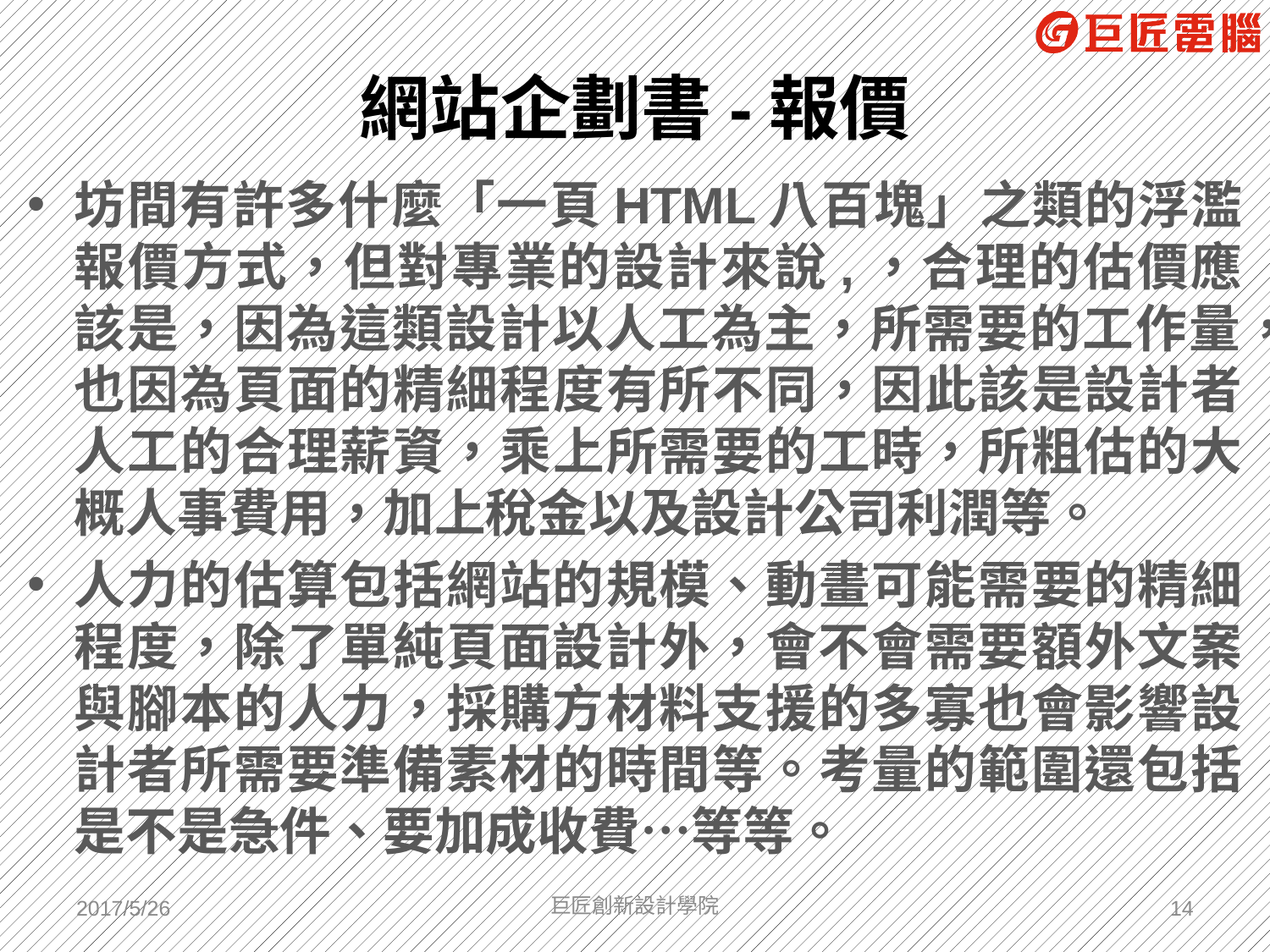

# 網站企劃書-報價
坊間有許多什麼「一頁HTML八百塊」之類的浮濫報價方式，但對專業的設計來說,，合理的估價應該是，因為這類設計以人工為主，所需要的工作量，也因為頁面的精細程度有所不同，因此該是設計者人工的合理薪資，乘上所需要的工時，所粗估的大概人事費用，加上稅金以及設計公司利潤等。
人力的估算包括網站的規模、動畫可能需要的精細程度，除了單純頁面設計外，會不會需要額外文案與腳本的人力，採購方材料支援的多寡也會影響設計者所需要準備素材的時間等。考量的範圍還包括是不是急件、要加成收費…等等。
2017/5/26
巨匠創新設計學院
14